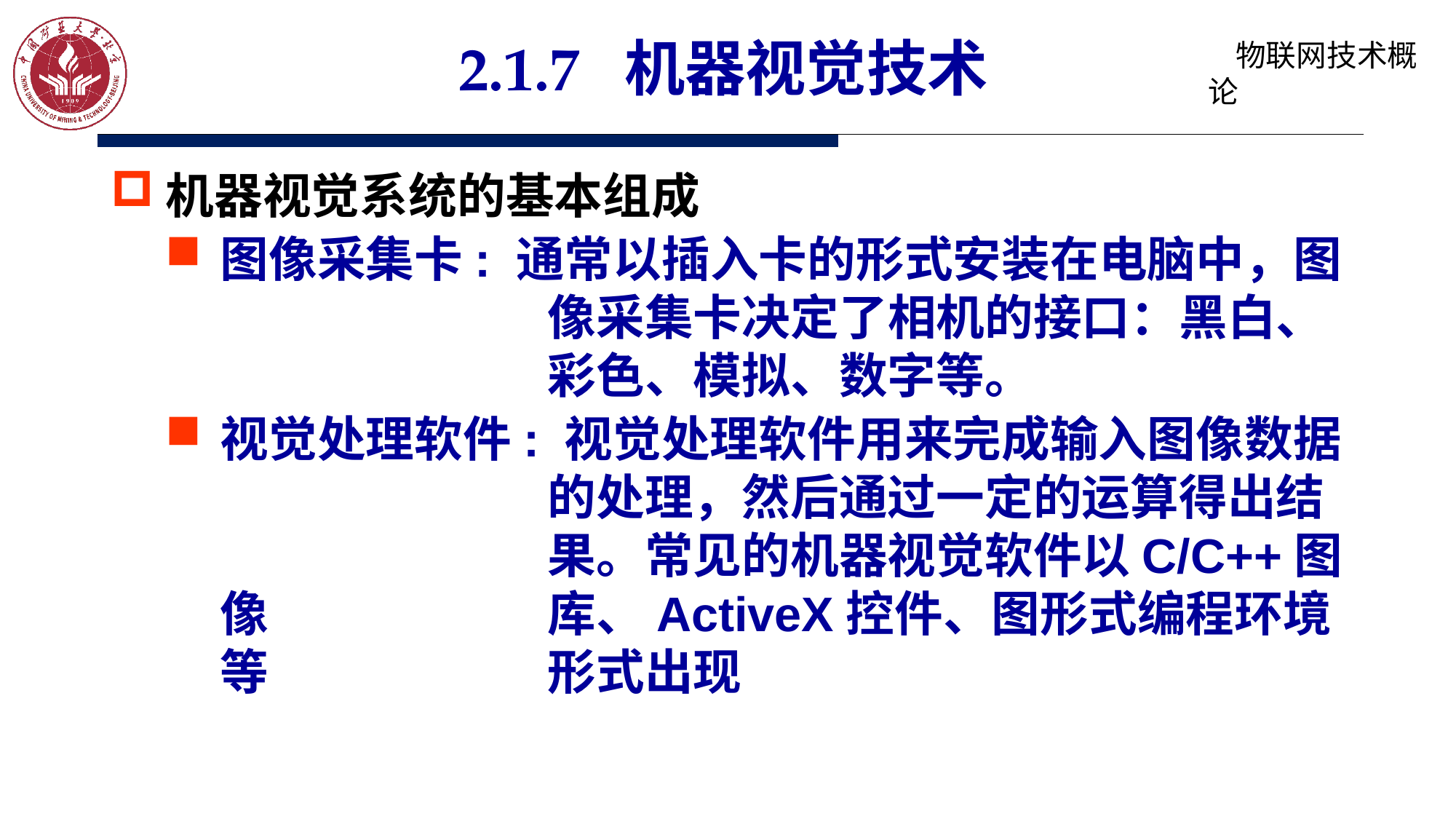

# 2.1.7  机器视觉技术
机器视觉系统的基本组成
图像采集卡: 通常以插入卡的形式安装在电脑中，图			像采集卡决定了相机的接口：黑白、			彩色、模拟、数字等。
视觉处理软件: 视觉处理软件用来完成输入图像数据			的处理，然后通过一定的运算得出结			果。常见的机器视觉软件以C/C++图像			库、ActiveX控件、图形式编程环境等			形式出现